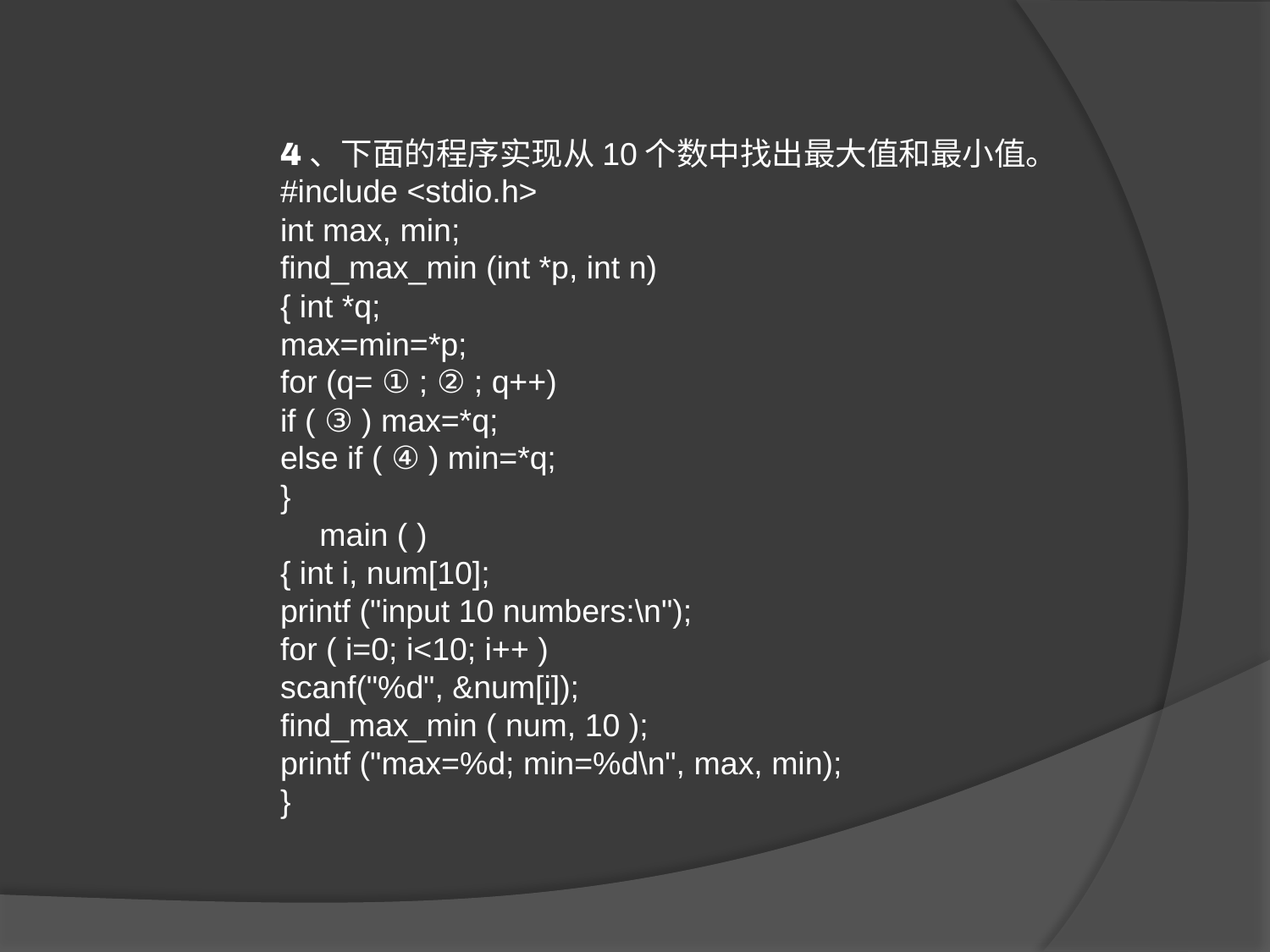

4、下面的程序实现从10个数中找出最大值和最小值。
#include <stdio.h>
int max, min;
find_max_min (int *p, int n)
{ int *q;
max=min=*p;
for (q= ① ; ② ; q++)
if ( ③ ) max=*q;
else if ( ④ ) min=*q;
}
　main ( )
{ int i, num[10];
printf ("input 10 numbers:\n");
for ( i=0; i<10; i++ )
scanf("%d", &num[i]);
find_max_min ( num, 10 );
printf ("max=%d; min=%d\n", max, min);
}